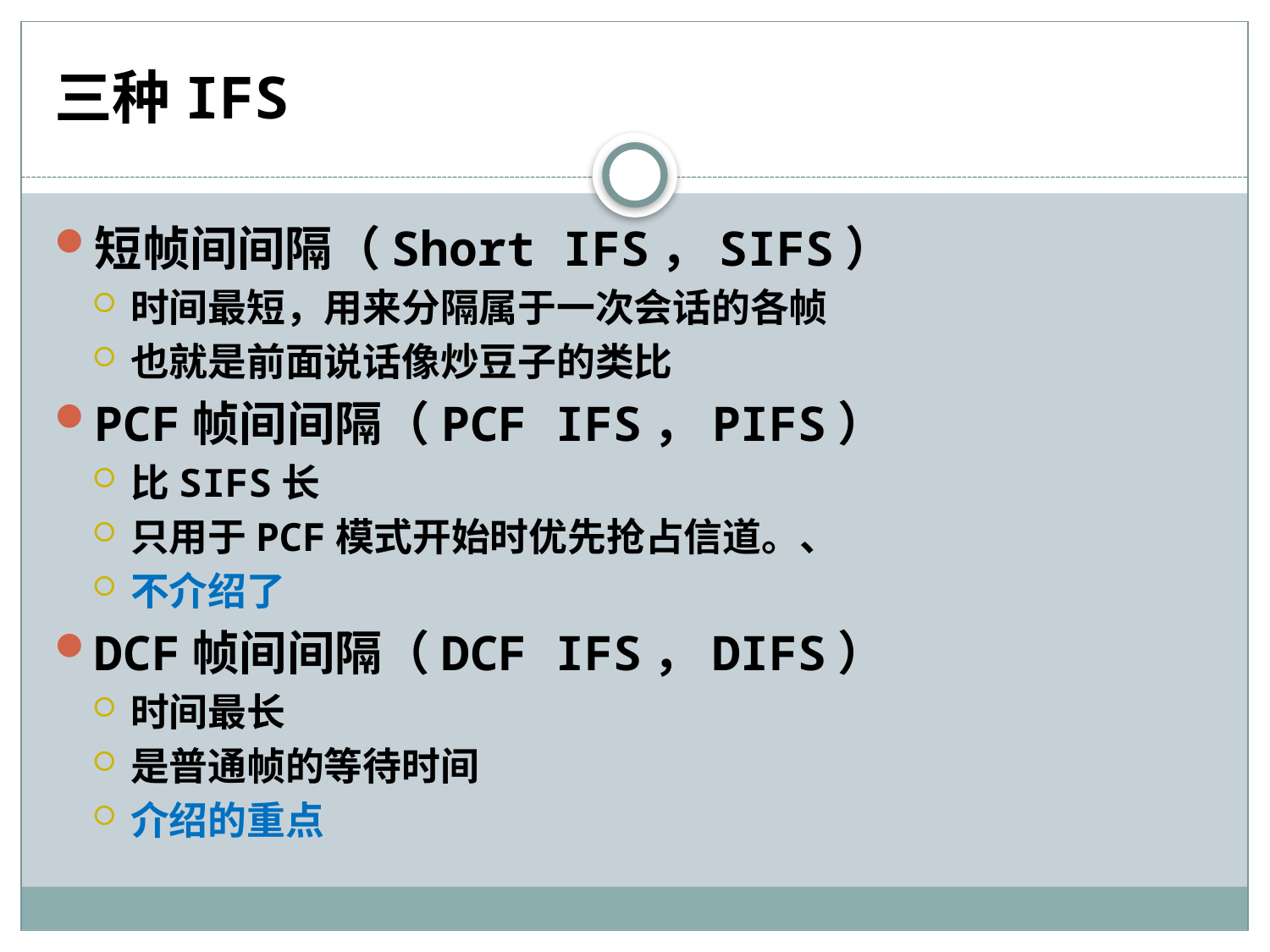

# 三种IFS
短帧间间隔（Short IFS，SIFS）
时间最短，用来分隔属于一次会话的各帧
也就是前面说话像炒豆子的类比
PCF帧间间隔（PCF IFS，PIFS）
比SIFS长
只用于PCF模式开始时优先抢占信道。、
不介绍了
DCF帧间间隔（DCF IFS，DIFS）
时间最长
是普通帧的等待时间
介绍的重点